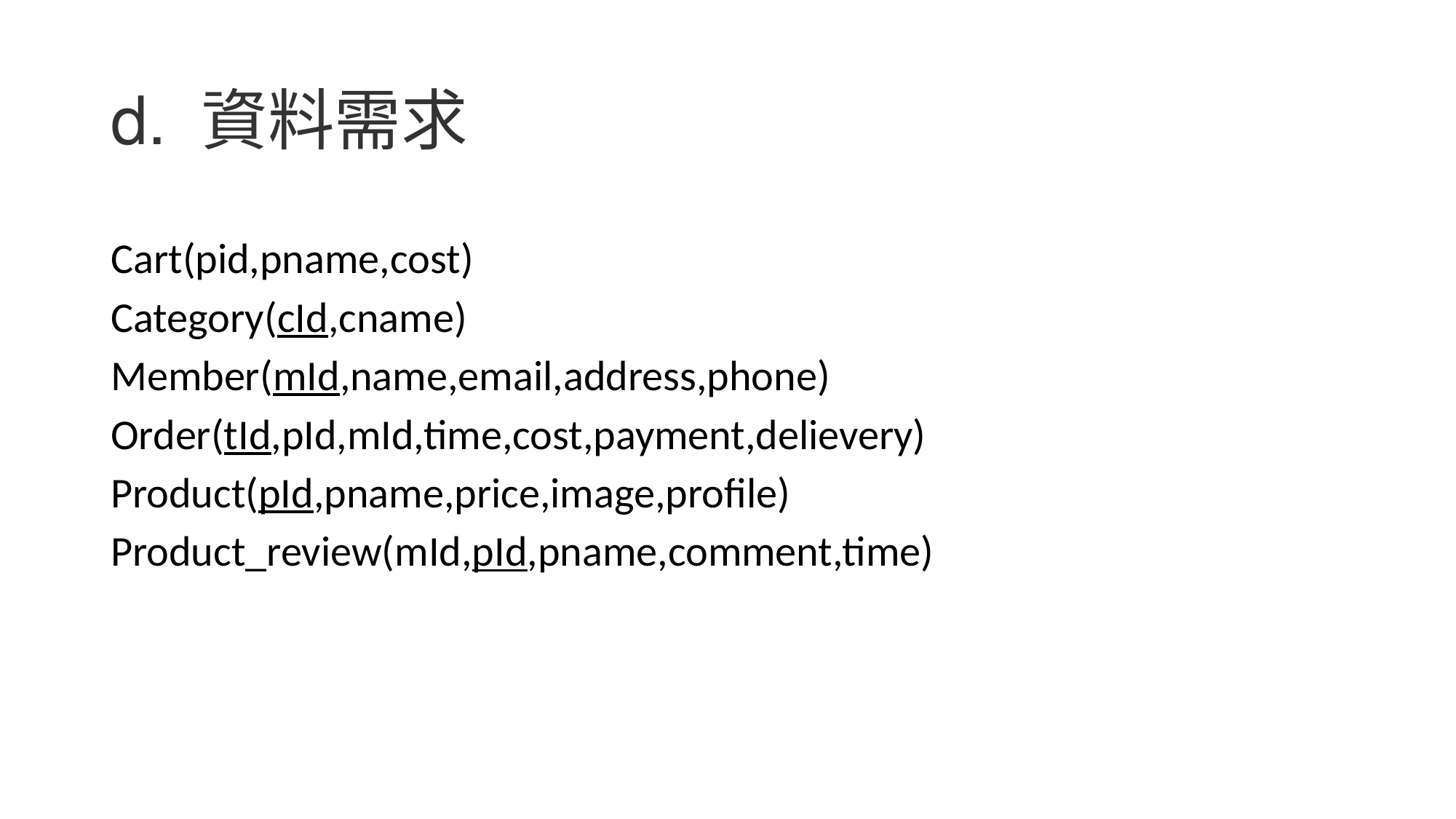

# d. 資料需求
Cart(pid,pname,cost)
Category(cId,cname)
Member(mId,name,email,address,phone)
Order(tId,pId,mId,time,cost,payment,delievery)
Product(pId,pname,price,image,profile)
Product_review(mId,pId,pname,comment,time)